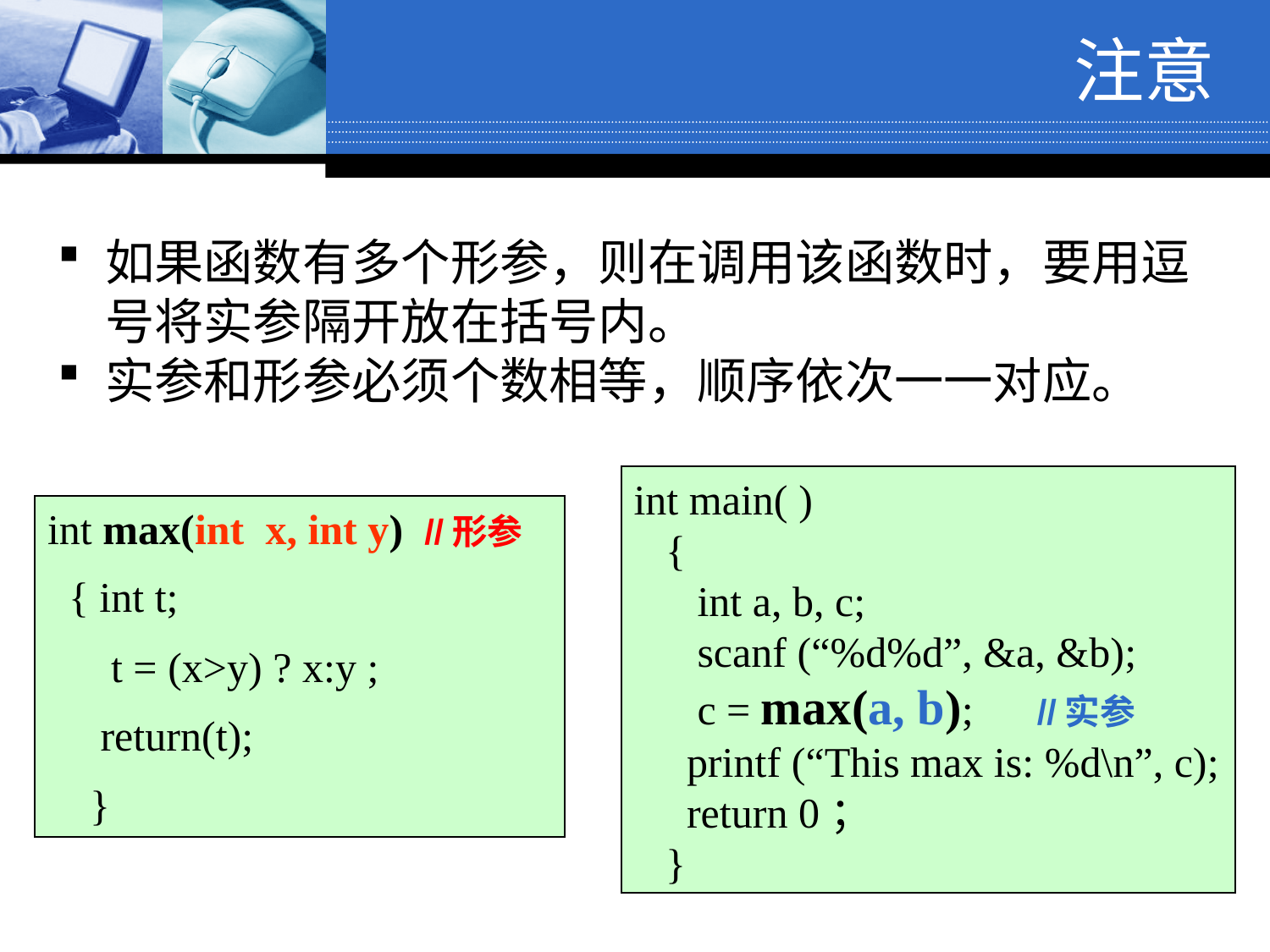

注意
如果函数有多个形参，则在调用该函数时，要用逗号将实参隔开放在括号内。
实参和形参必须个数相等，顺序依次一一对应。

int main( )
   {
      int a, b, c;
      scanf (“%d%d”, &a, &b);
      c = max(a, b);      //实参
     printf (“This max is: %d\n”, c);
     return 0；
   }
int max(int  x, int y)  //形参
  { int t;
      t = (x>y) ? x:y ;
     return(t);
    }